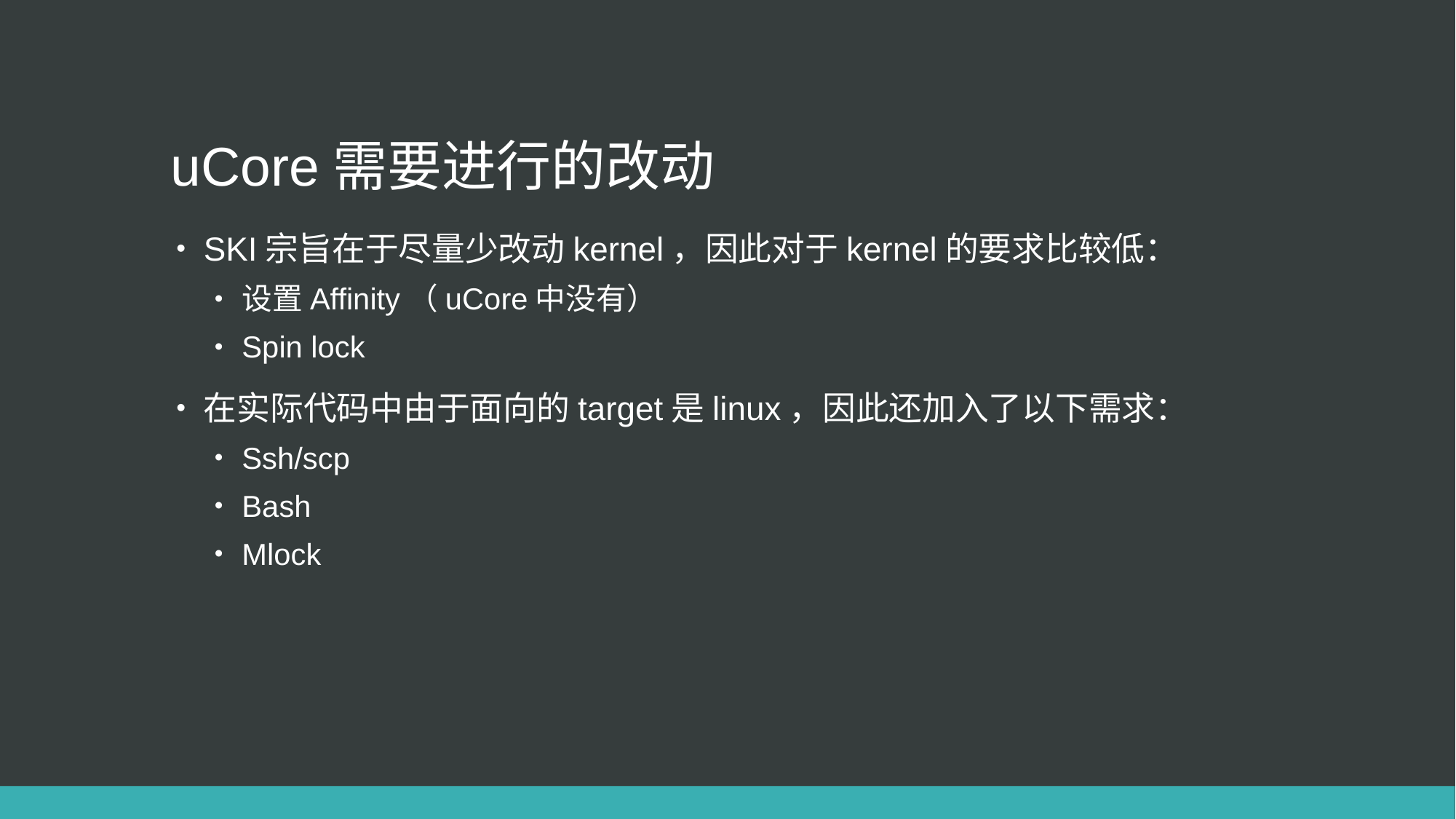

# uCore需要进行的改动
SKI宗旨在于尽量少改动kernel，因此对于kernel的要求比较低：
设置Affinity（uCore中没有）
Spin lock
在实际代码中由于面向的target是linux，因此还加入了以下需求：
Ssh/scp
Bash
Mlock